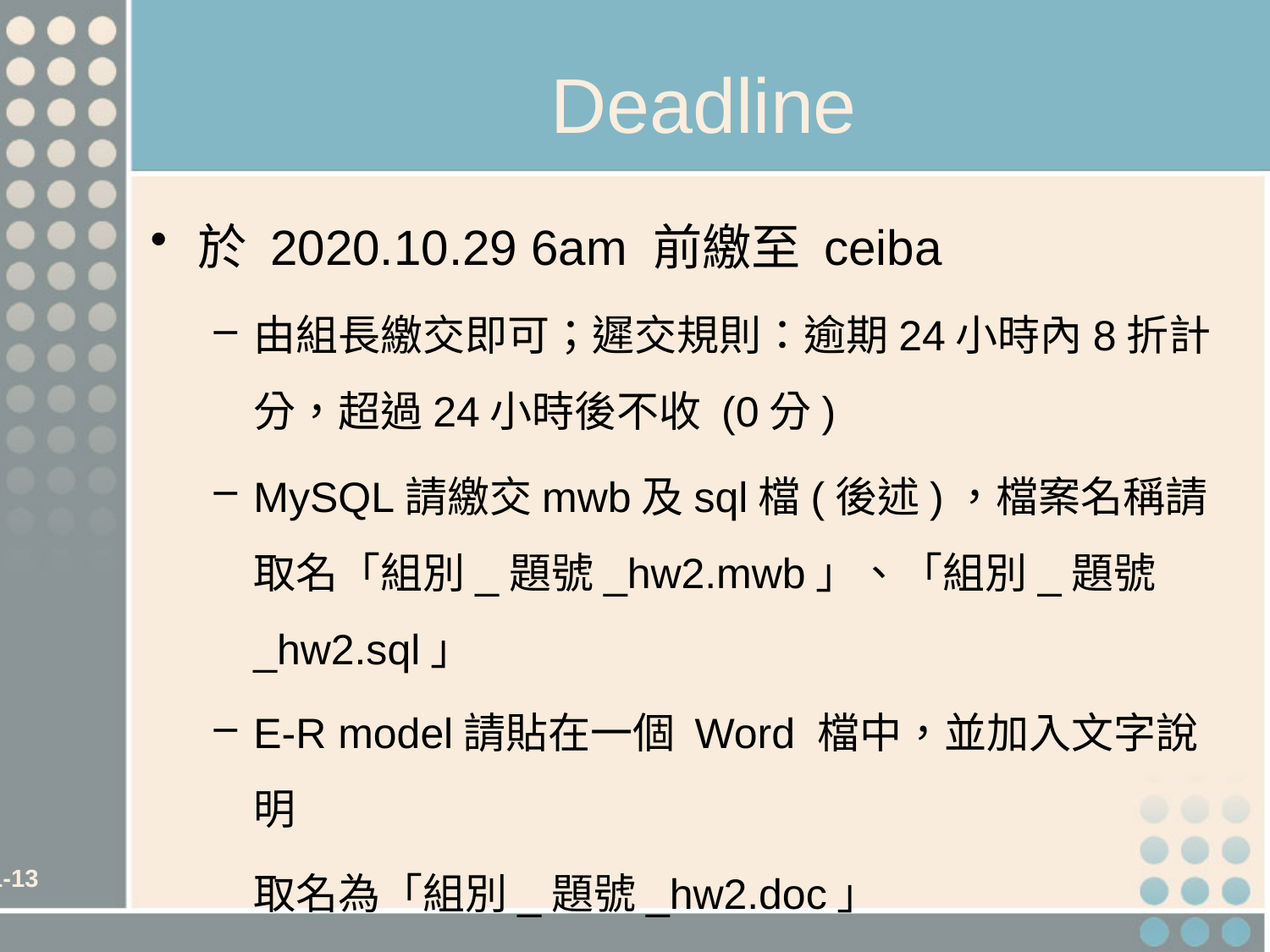

# Deadline
於 2020.10.29 6am 前繳至 ceiba
由組長繳交即可；遲交規則：逾期24小時內8折計分，超過24小時後不收 (0分)
MySQL請繳交mwb及sql檔(後述)，檔案名稱請取名「組別_題號_hw2.mwb」、「組別_題號_hw2.sql」
E-R model請貼在一個 Word 檔中，並加入文字說明
	取名為「組別_題號_hw2.doc」
所有檔案一同壓縮為「組別_hw2.zip」